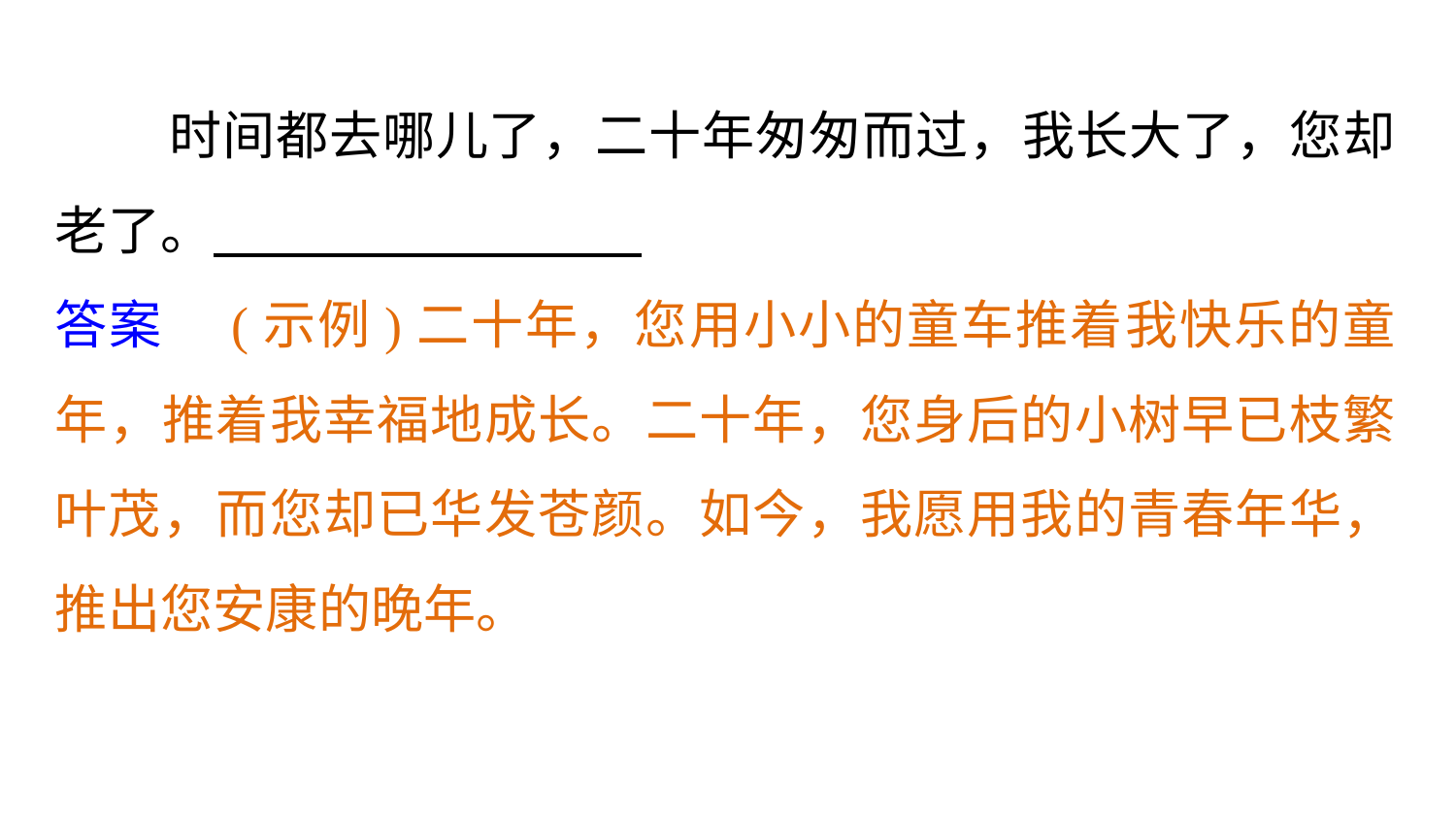

时间都去哪儿了，二十年匆匆而过，我长大了，您却老了。
答案　(示例)二十年，您用小小的童车推着我快乐的童年，推着我幸福地成长。二十年，您身后的小树早已枝繁叶茂，而您却已华发苍颜。如今，我愿用我的青春年华，推出您安康的晚年。